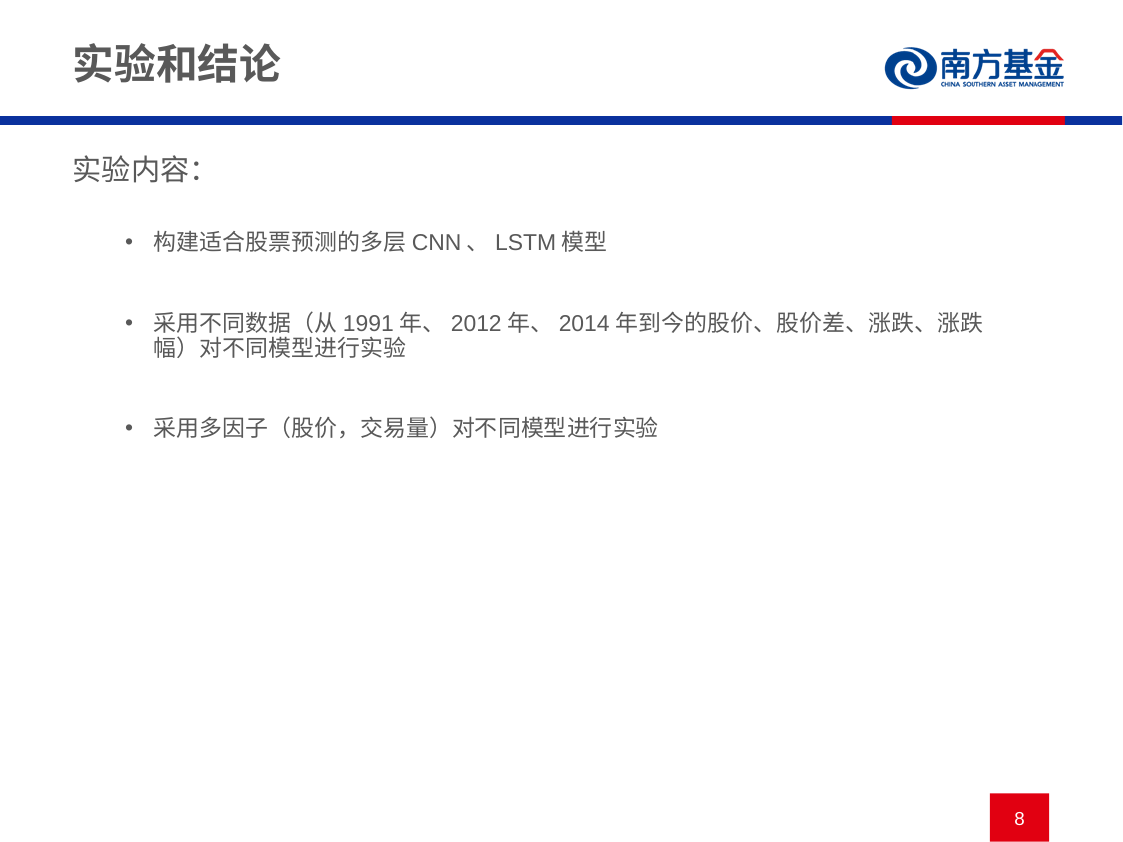

# 实验和结论
实验内容：
构建适合股票预测的多层CNN、LSTM模型

采用不同数据（从1991年、2012年、2014年到今的股价、股价差、涨跌、涨跌幅）对不同模型进行实验

采用多因子（股价，交易量）对不同模型进行实验
8